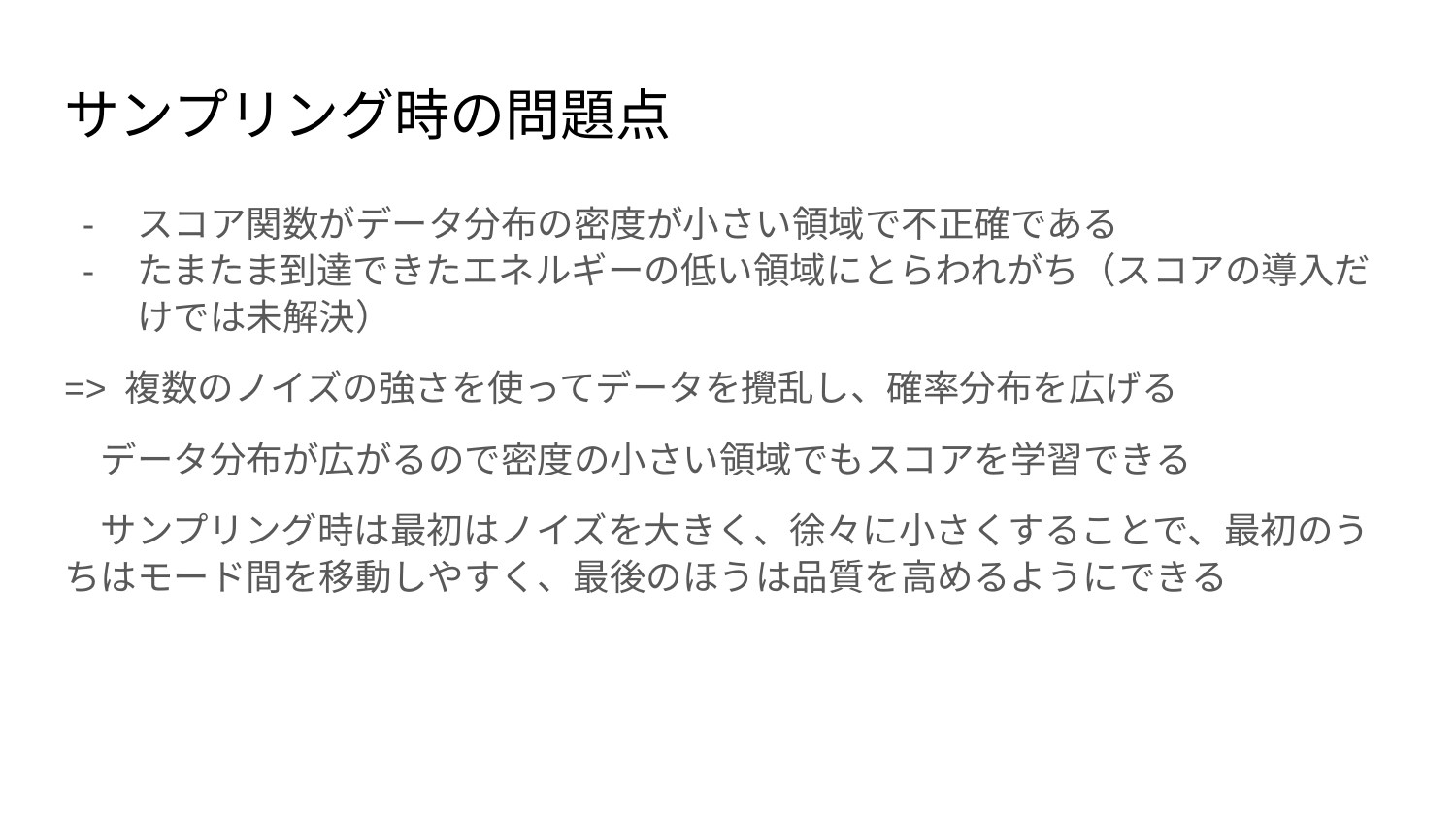

# サンプリング時の問題点
スコア関数がデータ分布の密度が小さい領域で不正確である
たまたま到達できたエネルギーの低い領域にとらわれがち（スコアの導入だけでは未解決）
=> 複数のノイズの強さを使ってデータを攪乱し、確率分布を広げる
　データ分布が広がるので密度の小さい領域でもスコアを学習できる
　サンプリング時は最初はノイズを大きく、徐々に小さくすることで、最初のうちはモード間を移動しやすく、最後のほうは品質を高めるようにできる